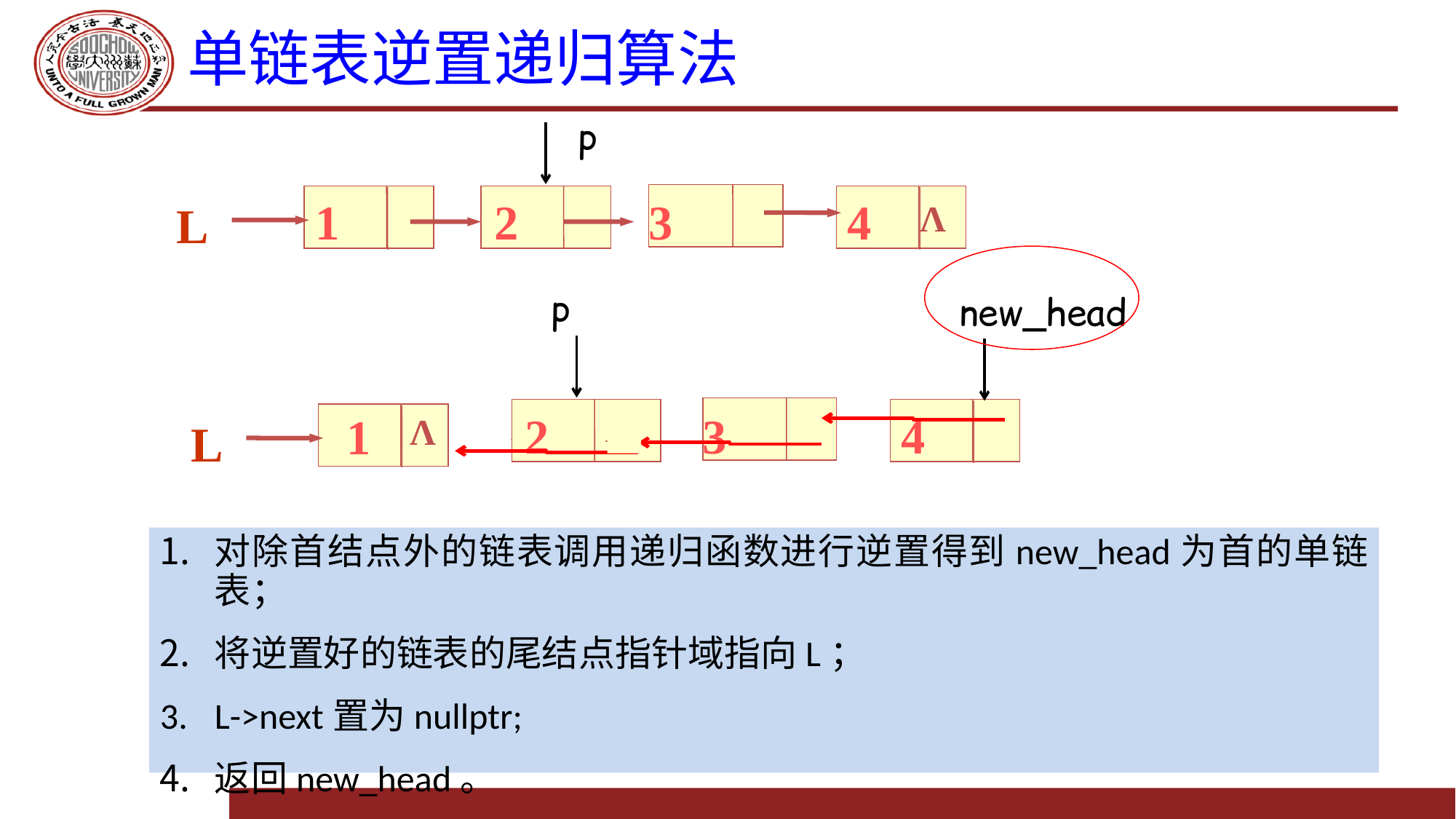

# 单链表逆置递归算法
p

1
2
3
4

L
Λ

p
new_head

Λ

2
3
4

1
Λ

Λ

L

对除首结点外的链表调用递归函数进行逆置得到new_head为首的单链表；
将逆置好的链表的尾结点指针域指向L；
L->next置为nullptr;
返回new_head。